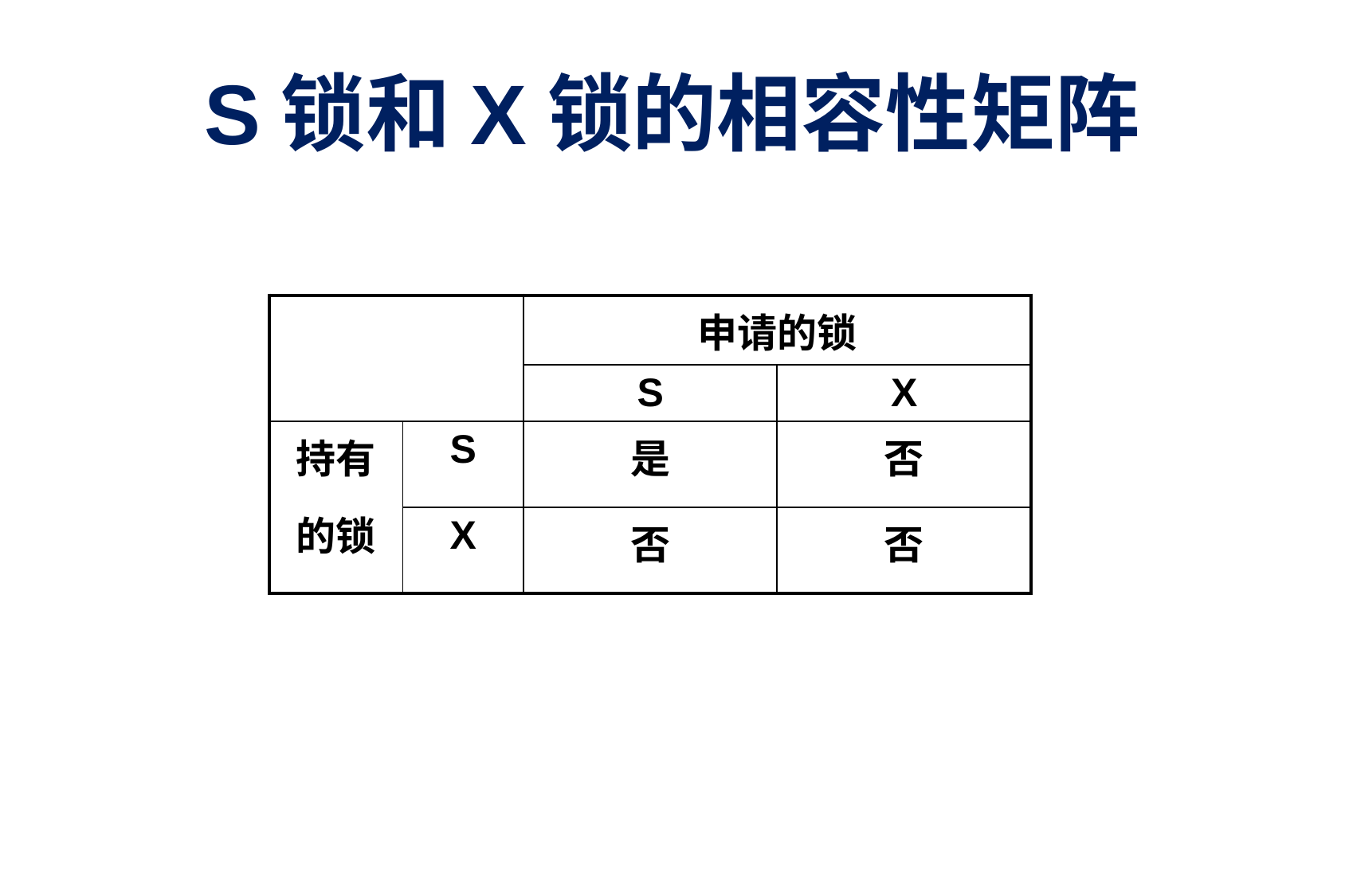

# S锁和X锁的相容性矩阵
|  |  | 申请的锁 |  |
| --- | --- | --- | --- |
|  |  | S | X |
| 持有 的锁 | S | 是 | 否 |
|  | X | 否 | 否 |